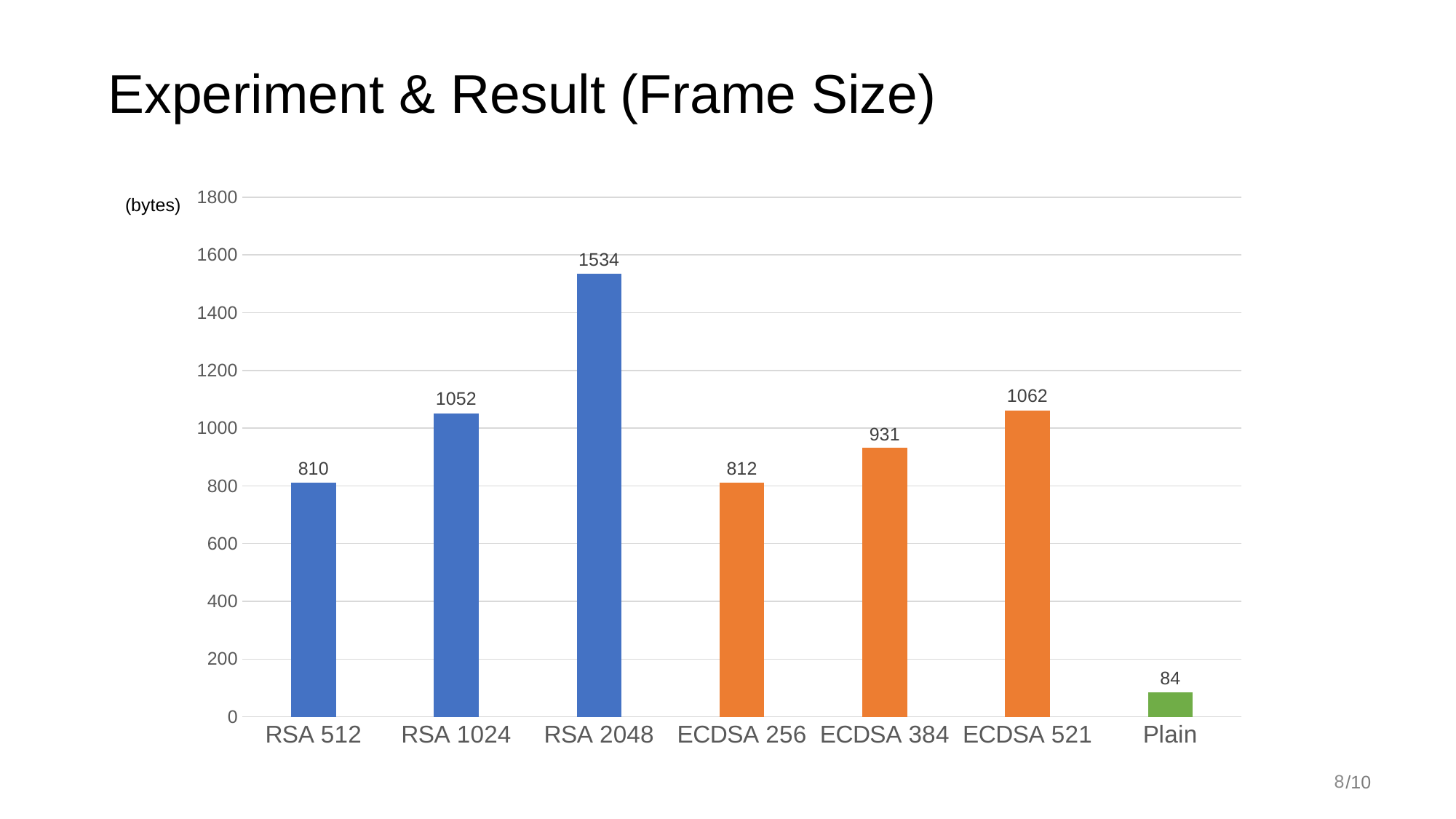

# Experiment & Result (Frame Size)

### Chart

| Category | 열1 |
|---|---|
| RSA 512 | 810.0 |
| RSA 1024 | 1052.0 |
| RSA 2048 | 1534.0 |
| ECDSA 256 | 812.0 |
| ECDSA 384 | 931.0 |
| ECDSA 521 | 1062.0 |
| Plain | 84.0 |
(bytes)
8